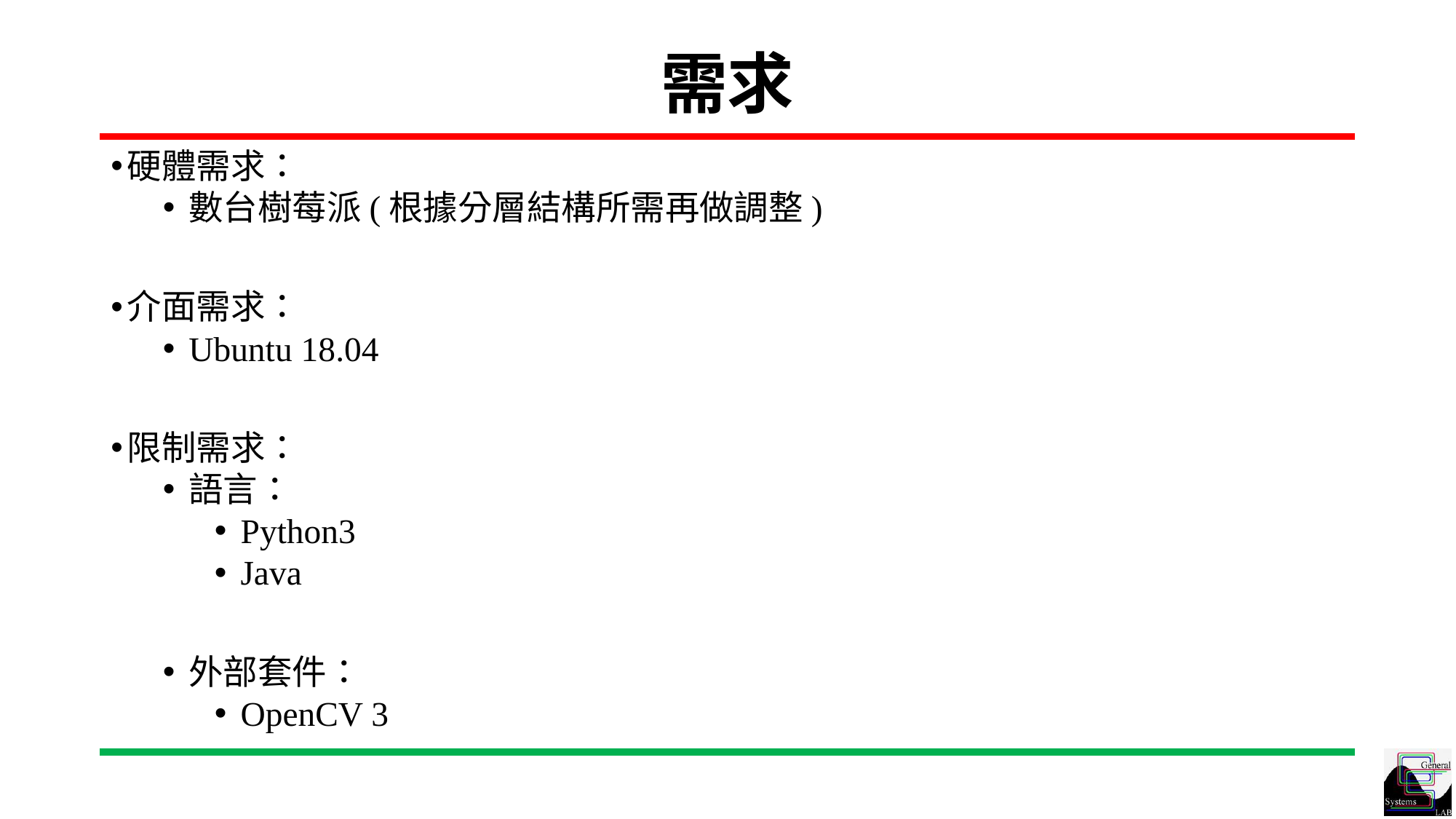

# 需求
硬體需求：
數台樹莓派(根據分層結構所需再做調整)

介面需求：
Ubuntu 18.04

限制需求：
語言：
Python3
Java

外部套件：
OpenCV 3